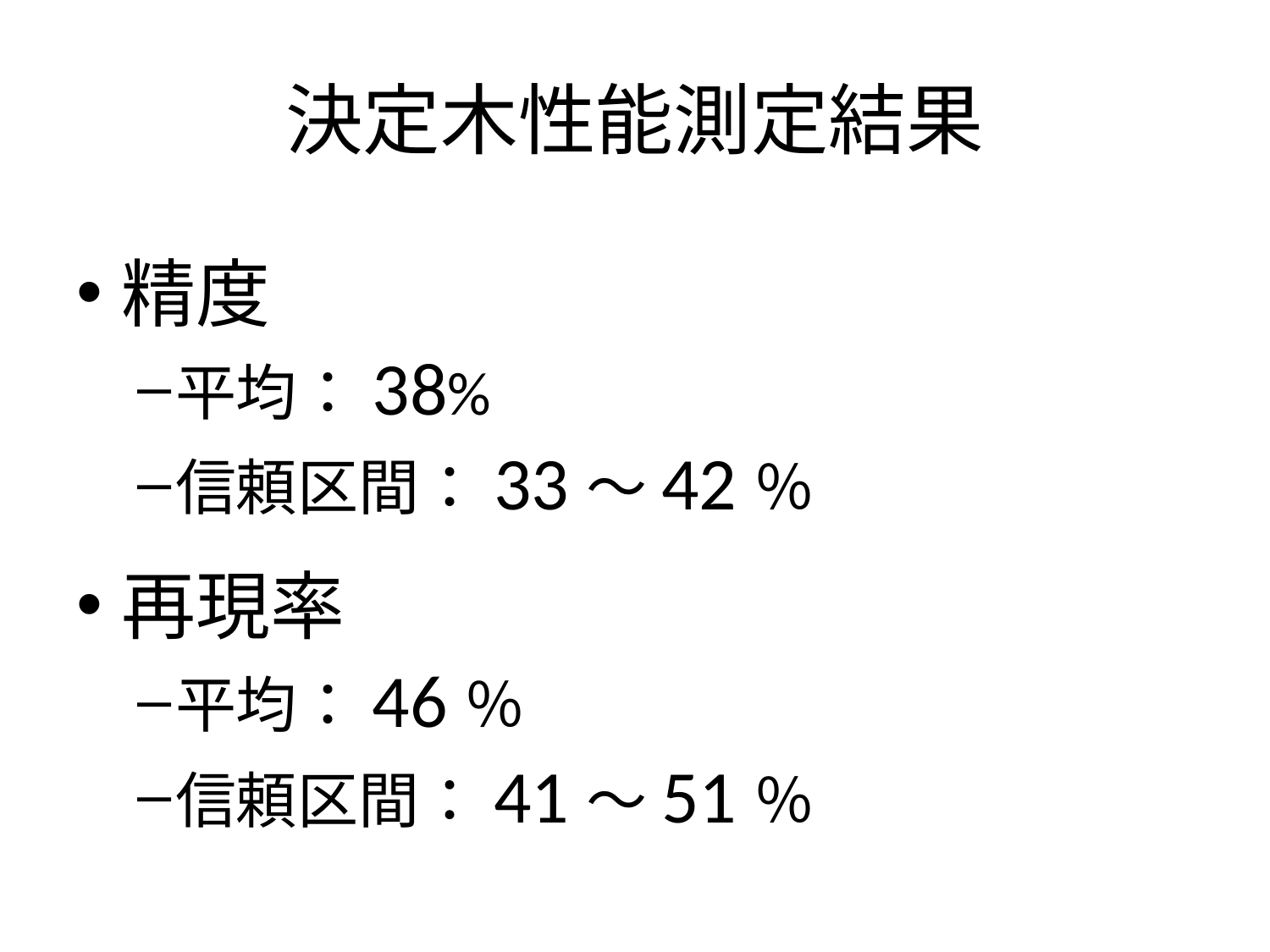

# 決定木性能測定結果
精度
平均：38%
信頼区間：33〜42％
再現率
平均：46％
信頼区間：41〜51％